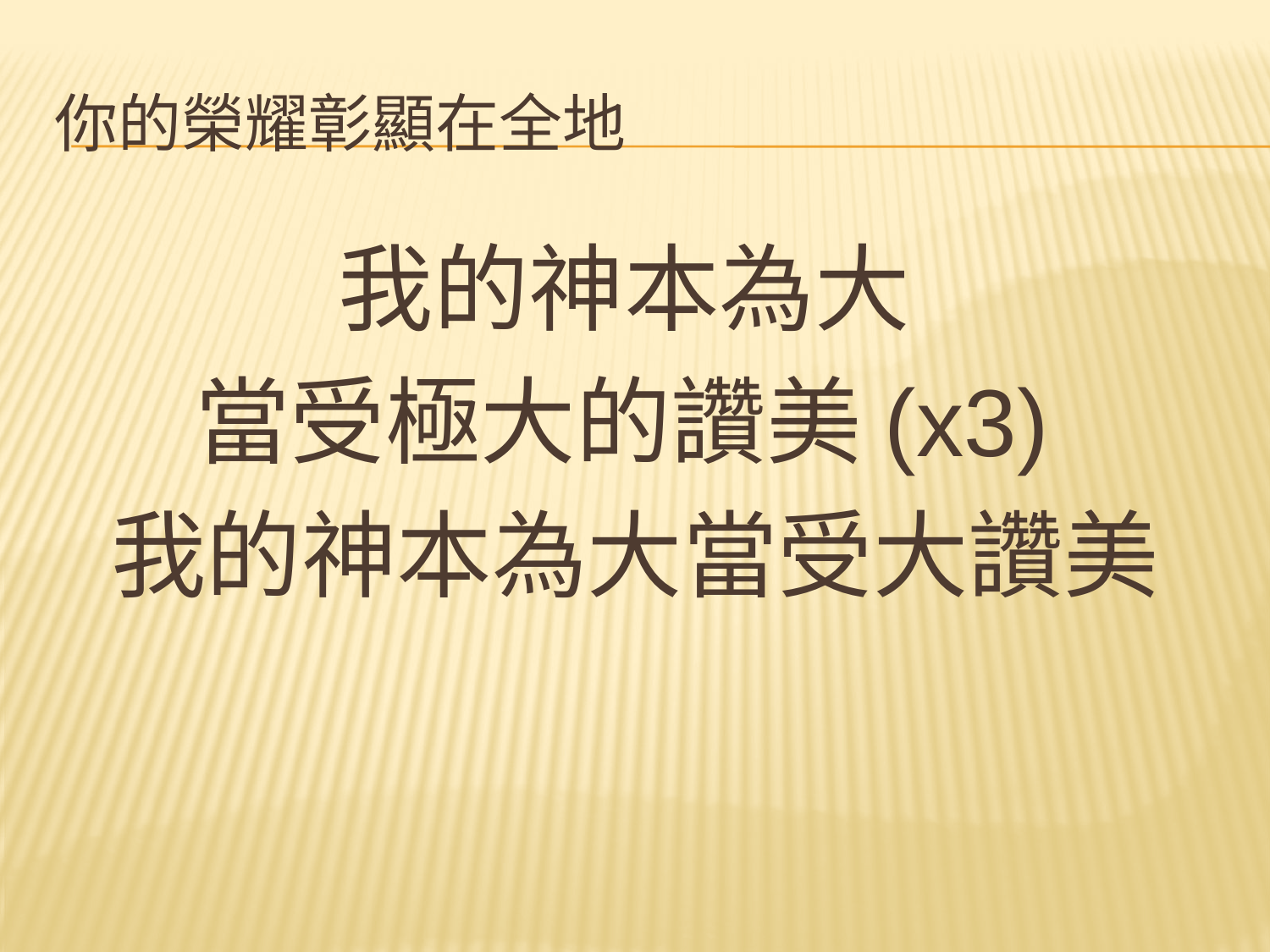

# 你的榮耀彰顯在全地
我的神本為大
當受極大的讚美(x3)
我的神本為大當受大讚美